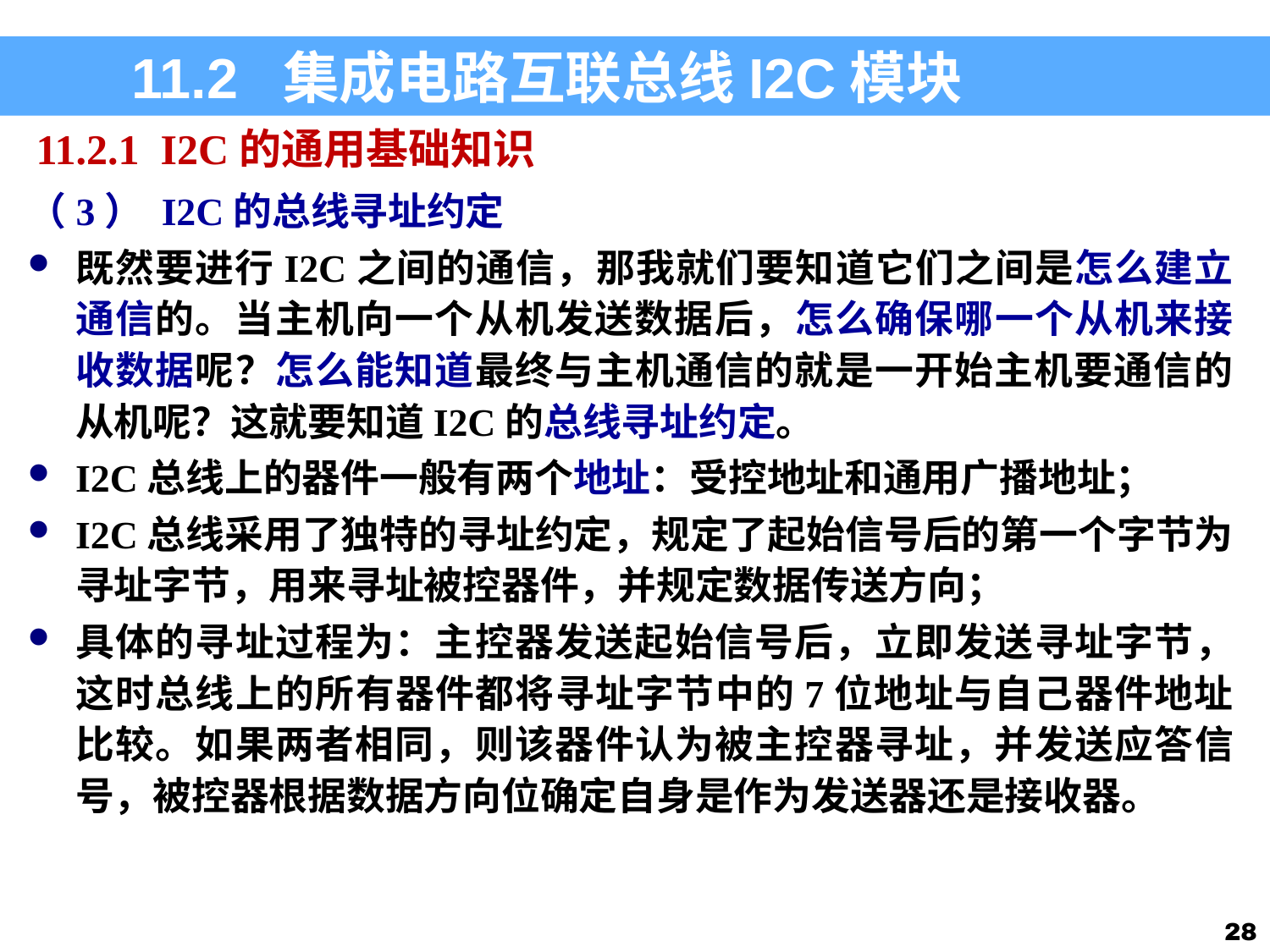

11.2  集成电路互联总线I2C模块
11.2.1  I2C的通用基础知识
（3） I2C的总线寻址约定
既然要进行I2C之间的通信，那我就们要知道它们之间是怎么建立通信的。当主机向一个从机发送数据后，怎么确保哪一个从机来接收数据呢？怎么能知道最终与主机通信的就是一开始主机要通信的从机呢？这就要知道I2C的总线寻址约定。
I2C总线上的器件一般有两个地址：受控地址和通用广播地址；
I2C总线采用了独特的寻址约定，规定了起始信号后的第一个字节为寻址字节，用来寻址被控器件，并规定数据传送方向；
具体的寻址过程为：主控器发送起始信号后，立即发送寻址字节，这时总线上的所有器件都将寻址字节中的7位地址与自己器件地址比较。如果两者相同，则该器件认为被主控器寻址，并发送应答信号，被控器根据数据方向位确定自身是作为发送器还是接收器。
28